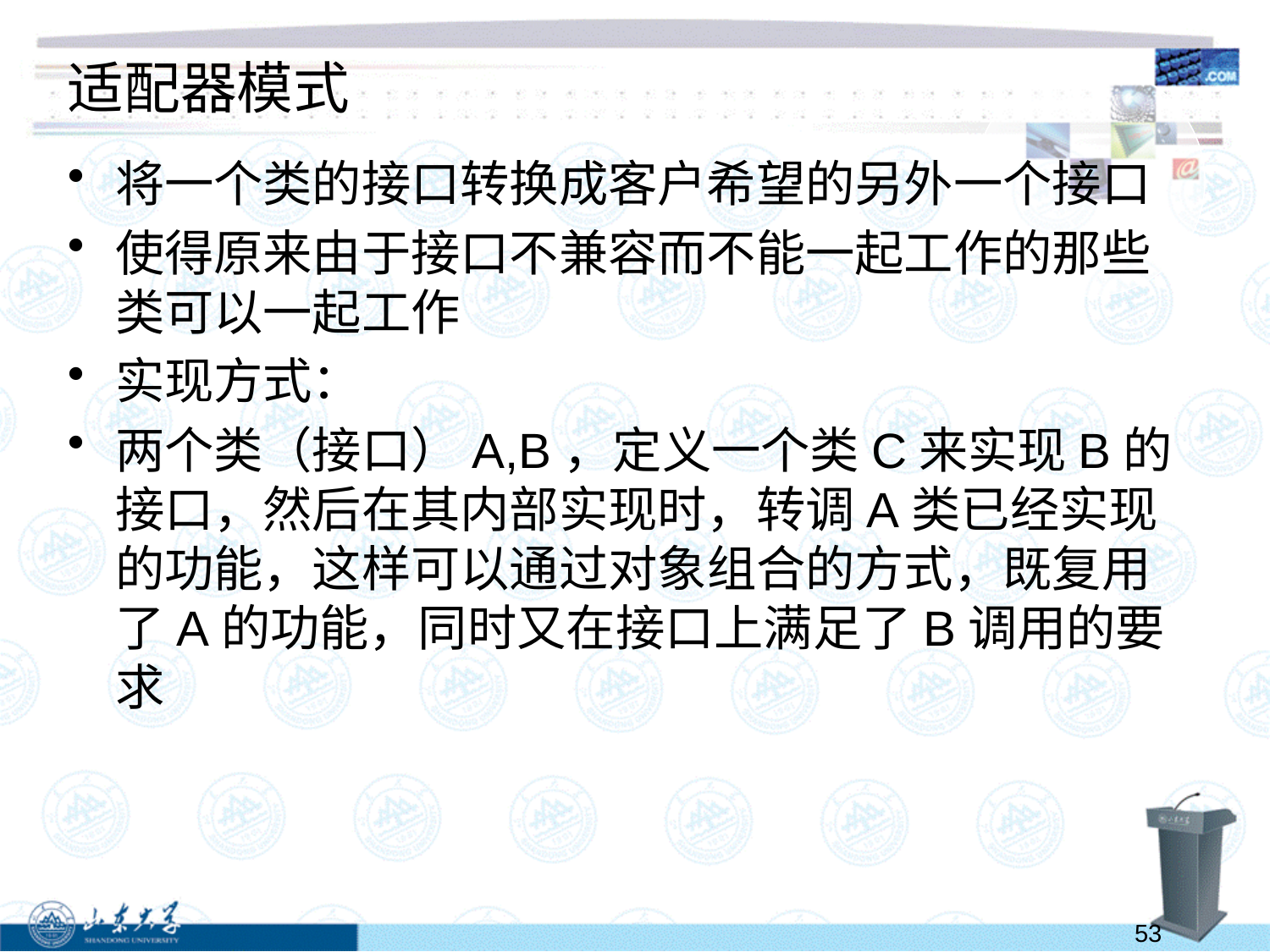

# 适配器模式
将一个类的接口转换成客户希望的另外一个接口
使得原来由于接口不兼容而不能一起工作的那些类可以一起工作
实现方式：
两个类（接口）A,B，定义一个类C来实现B的接口，然后在其内部实现时，转调A类已经实现的功能，这样可以通过对象组合的方式，既复用了A的功能，同时又在接口上满足了B调用的要求
53